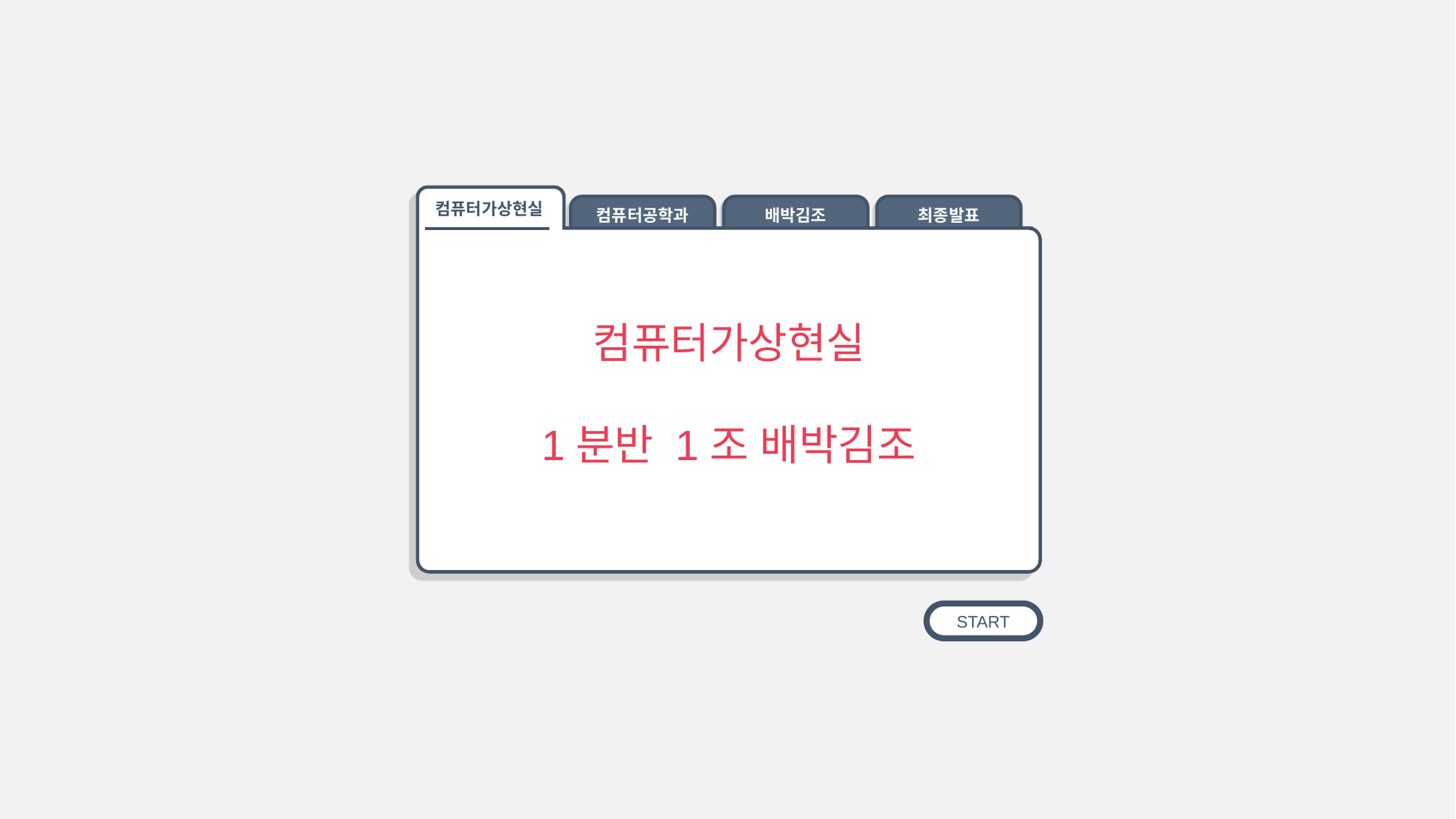

컴퓨터가상현실

1분반 1조 배박김조

컴퓨터가상현실
컴퓨터공학과
배박김조
최종발표
START